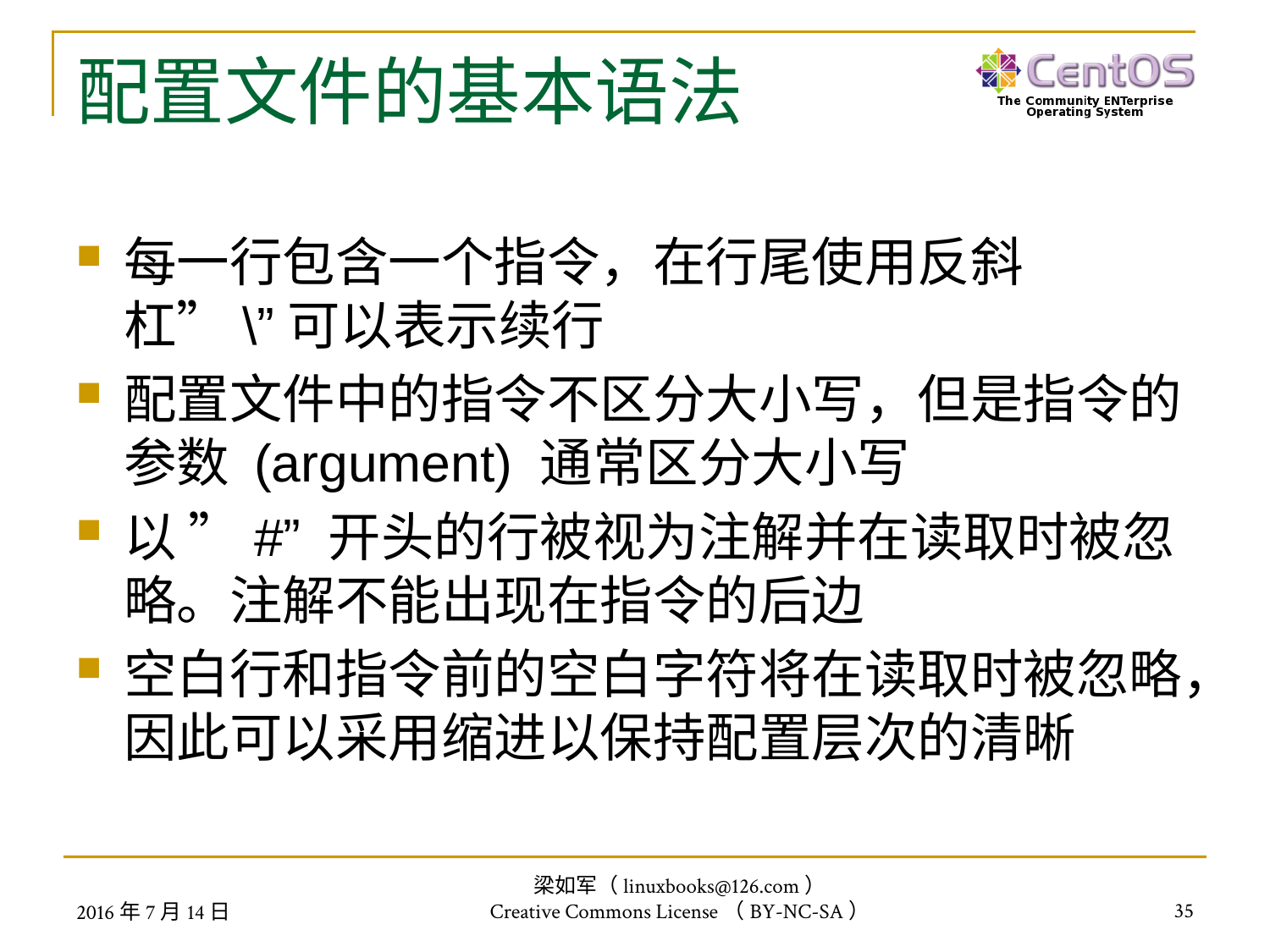

# 配置文件的基本语法
每一行包含一个指令，在行尾使用反斜杠”\”可以表示续行
配置文件中的指令不区分大小写，但是指令的参数 (argument) 通常区分大小写
以 ”#” 开头的行被视为注解并在读取时被忽略。注解不能出现在指令的后边
空白行和指令前的空白字符将在读取时被忽略，因此可以采用缩进以保持配置层次的清晰
梁如军（linuxbooks@126.com）
Creative Commons License（BY-NC-SA）
2016年7月14日
35